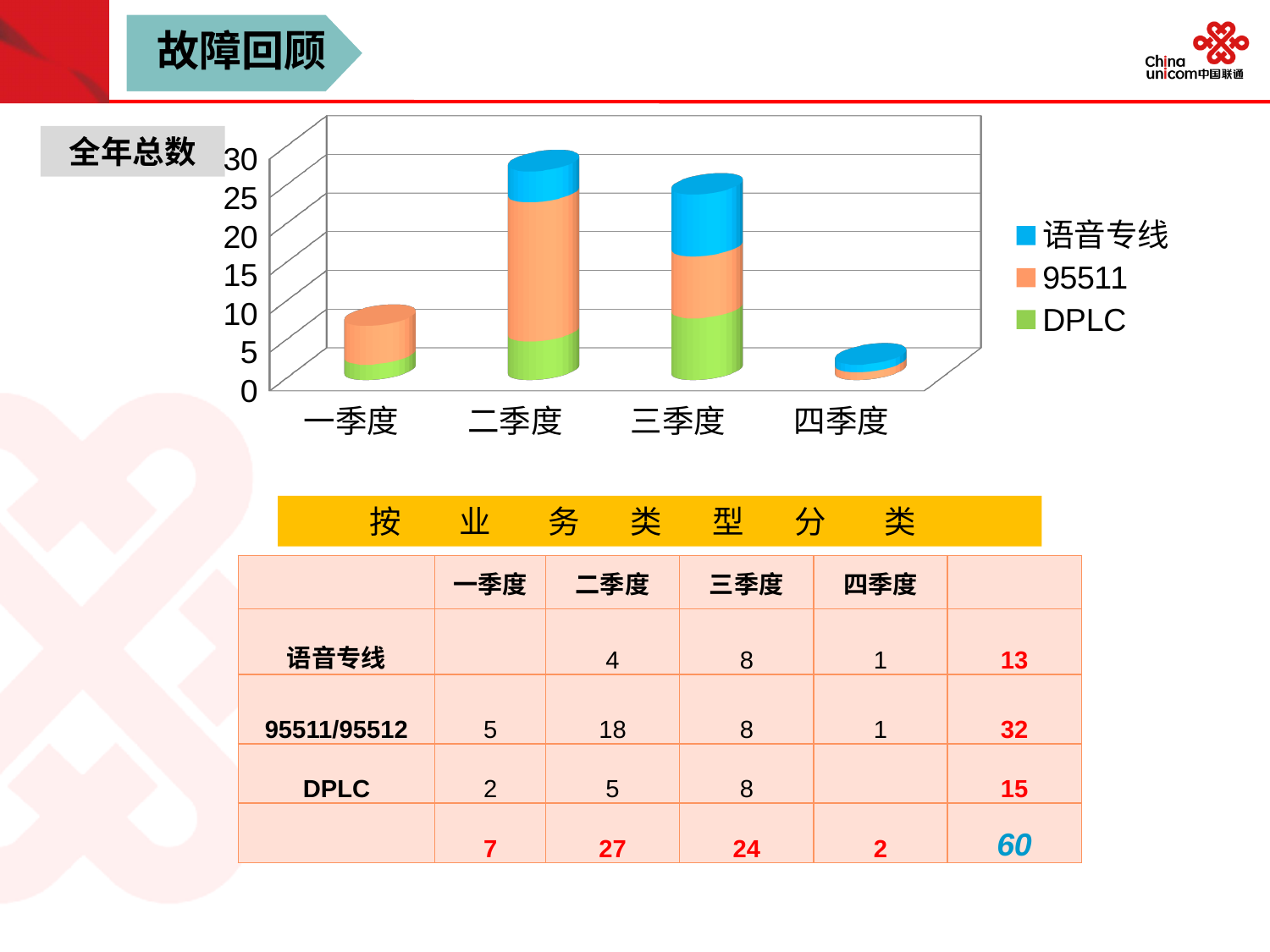

故障回顾

[unsupported chart]

全年总数
          按        业        务       类       型       分        类
|  | 一季度 | 二季度 | 三季度 | 四季度 |  |
| --- | --- | --- | --- | --- | --- |
| 语音专线 |  | 4 | 8 | 1 | 13 |
| 95511/95512 | 5 | 18 | 8 | 1 | 32 |
| DPLC | 2 | 5 | 8 |  | 15 |
|  | 7 | 27 | 24 | 2 | 60 |